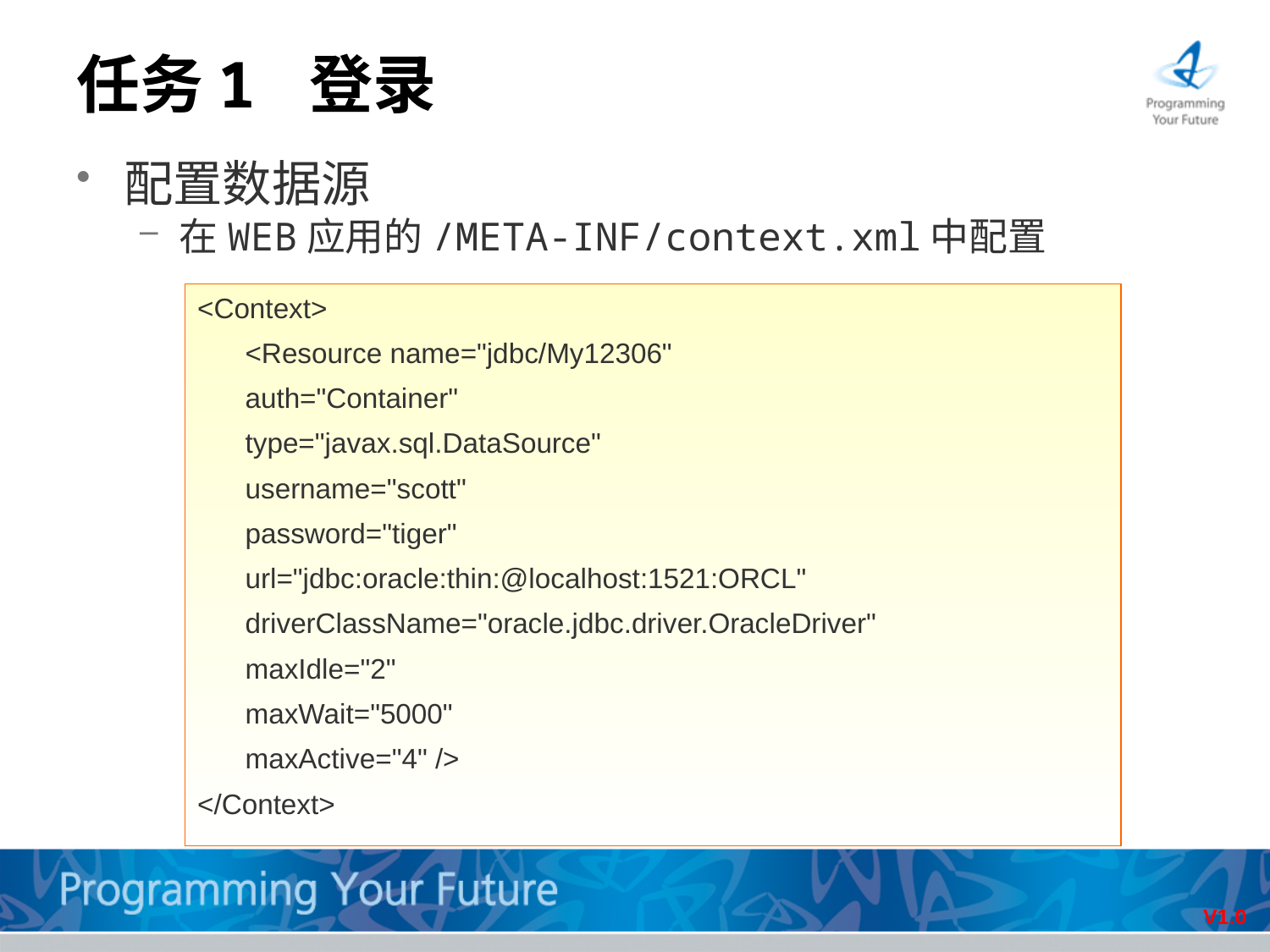

# 任务1 登录
配置数据源
在WEB应用的/META-INF/context.xml中配置

<Context>
	<Resource name="jdbc/My12306"
	auth="Container"
	type="javax.sql.DataSource"
	username="scott"
	password="tiger"
	url="jdbc:oracle:thin:@localhost:1521:ORCL"
	driverClassName="oracle.jdbc.driver.OracleDriver"
	maxIdle="2"
	maxWait="5000"
	maxActive="4" />
</Context>